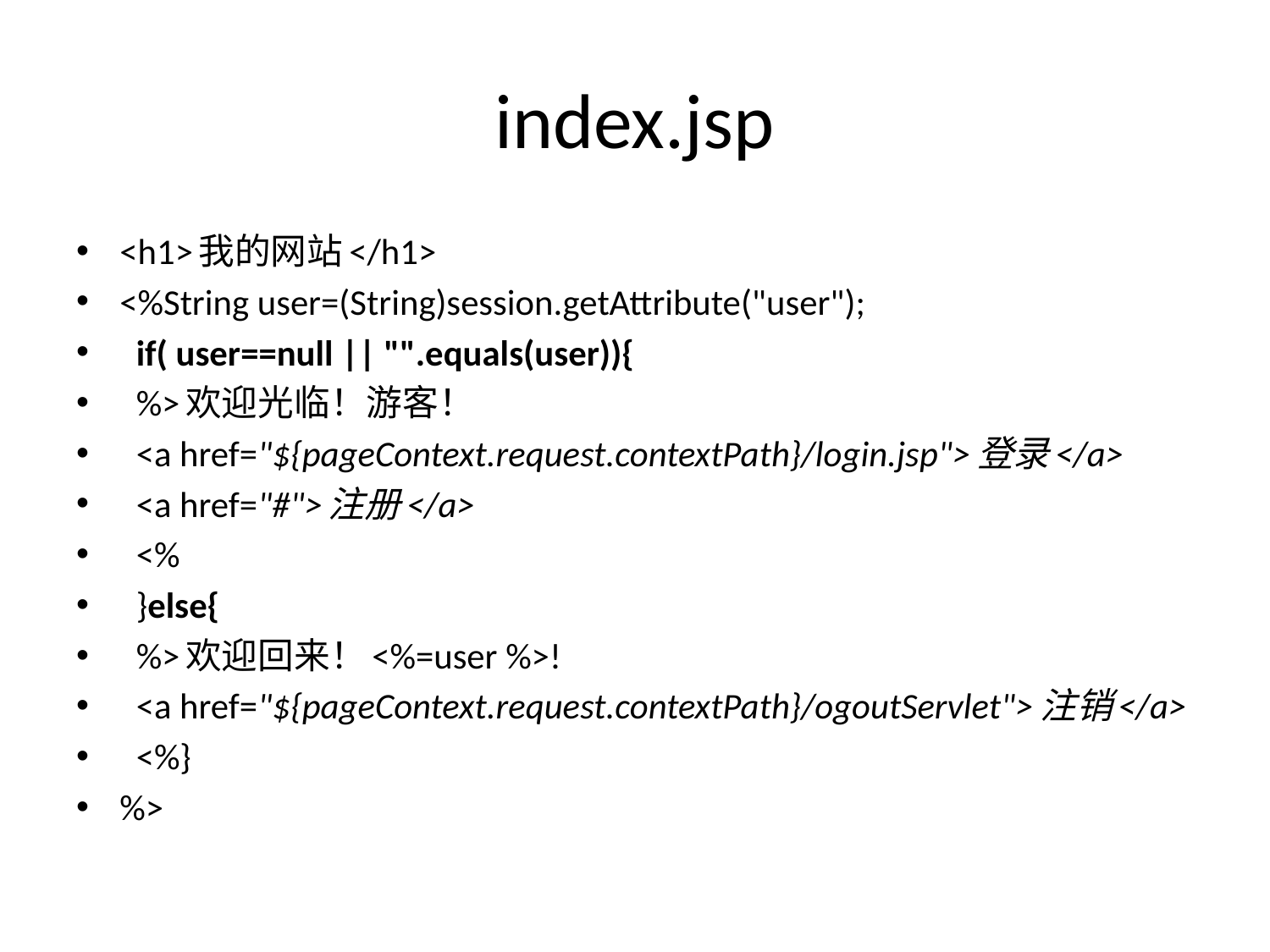

# index.jsp
<h1>我的网站</h1>
<%String user=(String)session.getAttribute("user");
  if( user==null || "".equals(user)){
  %>欢迎光临！游客！
  <a href="${pageContext.request.contextPath}/login.jsp">登录</a>
  <a href="#">注册</a>
  <%
  }else{
  %>欢迎回来！<%=user %>!
  <a href="${pageContext.request.contextPath}/ogoutServlet">注销</a>
  <%}
%>